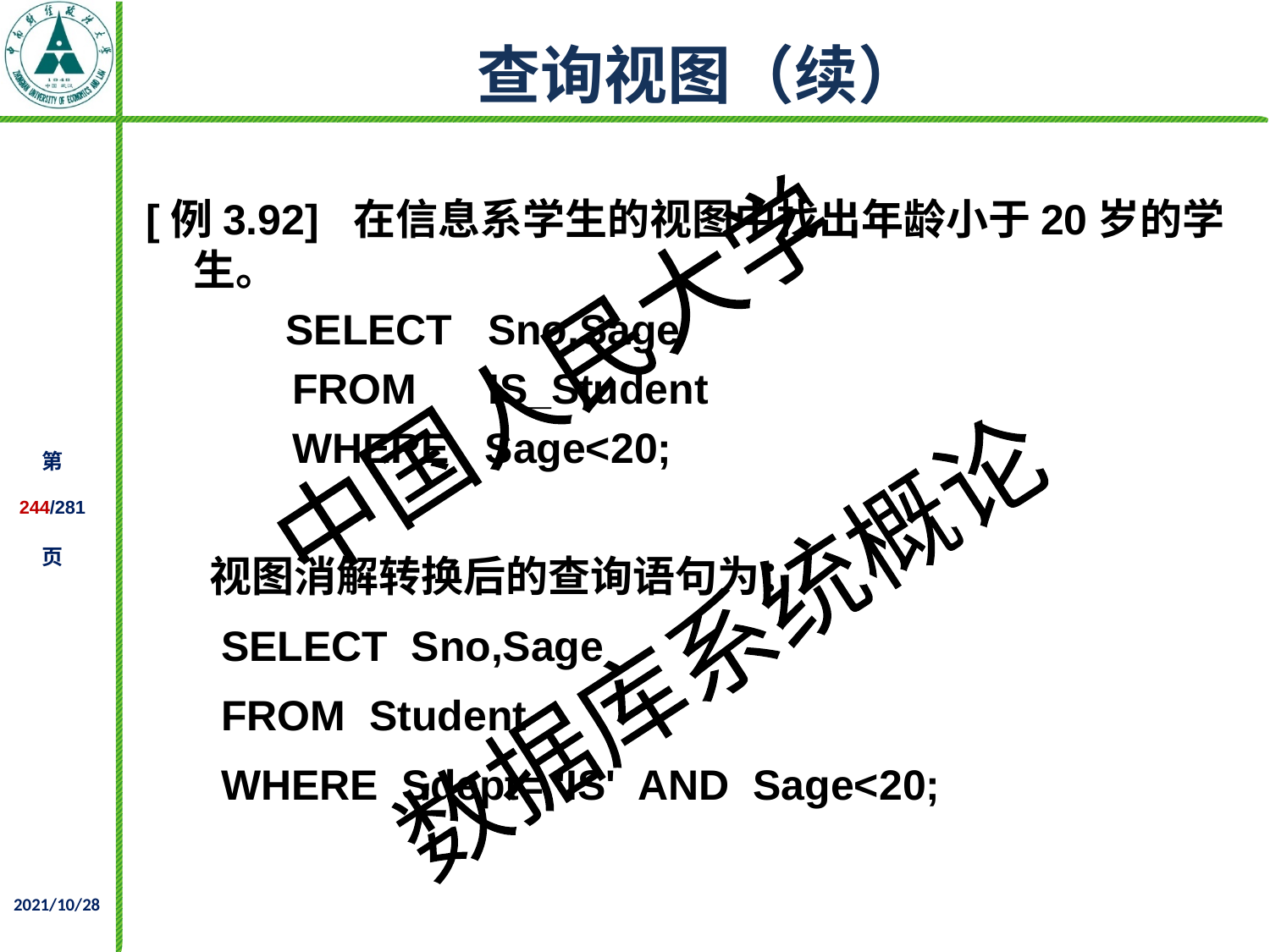

# 查询视图（续）
[例3.92]  在信息系学生的视图中找出年龄小于20岁的学生。
       SELECT   Sno,Sage
       FROM      IS_Student
       WHERE   Sage<20;

视图消解转换后的查询语句为：
 SELECT  Sno,Sage
 FROM  Student
 WHERE  Sdept= 'IS'  AND  Sage<20;
2021/10/28